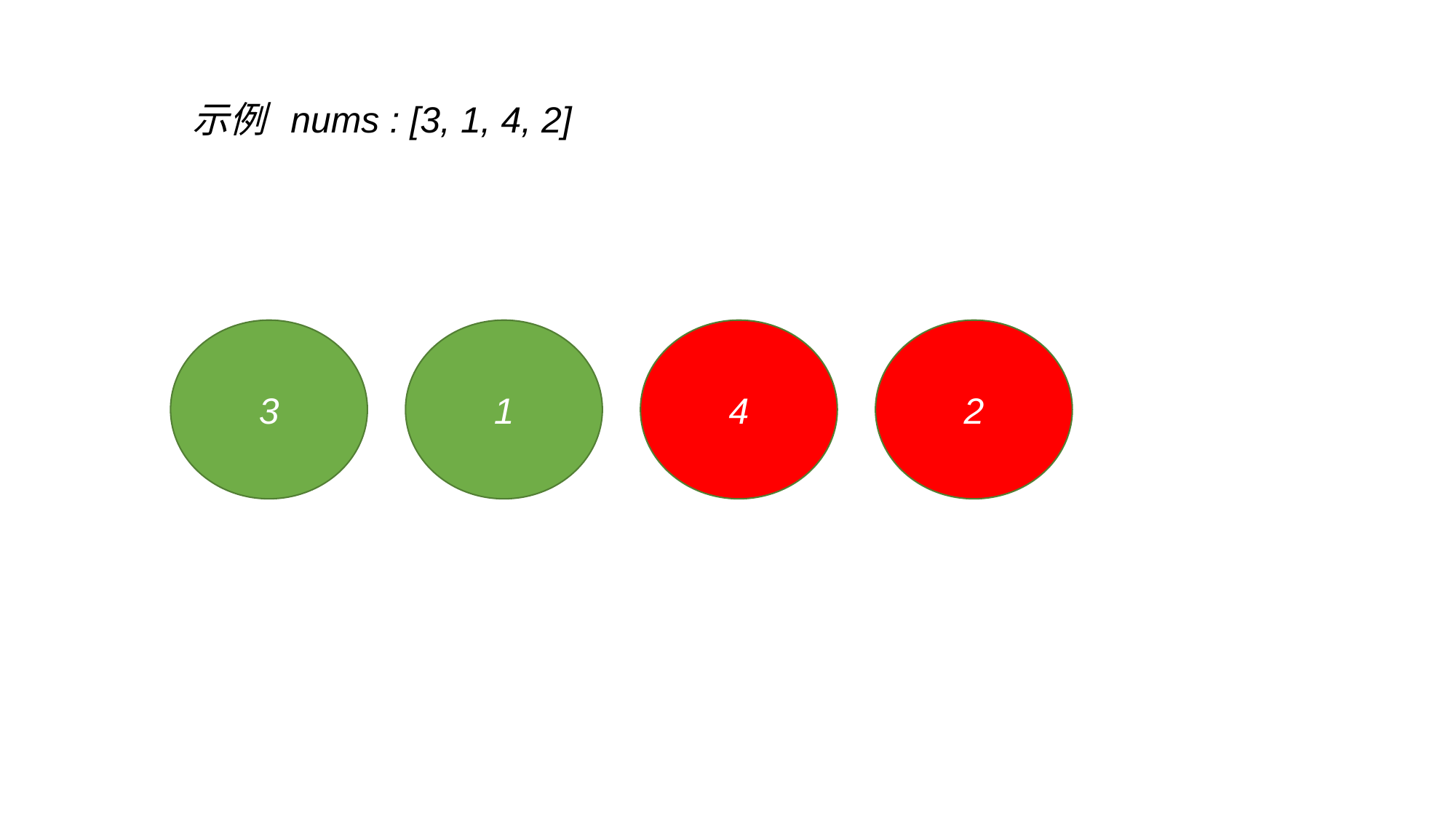

示例  nums : [3, 1, 4, 2]
3
1
4
2